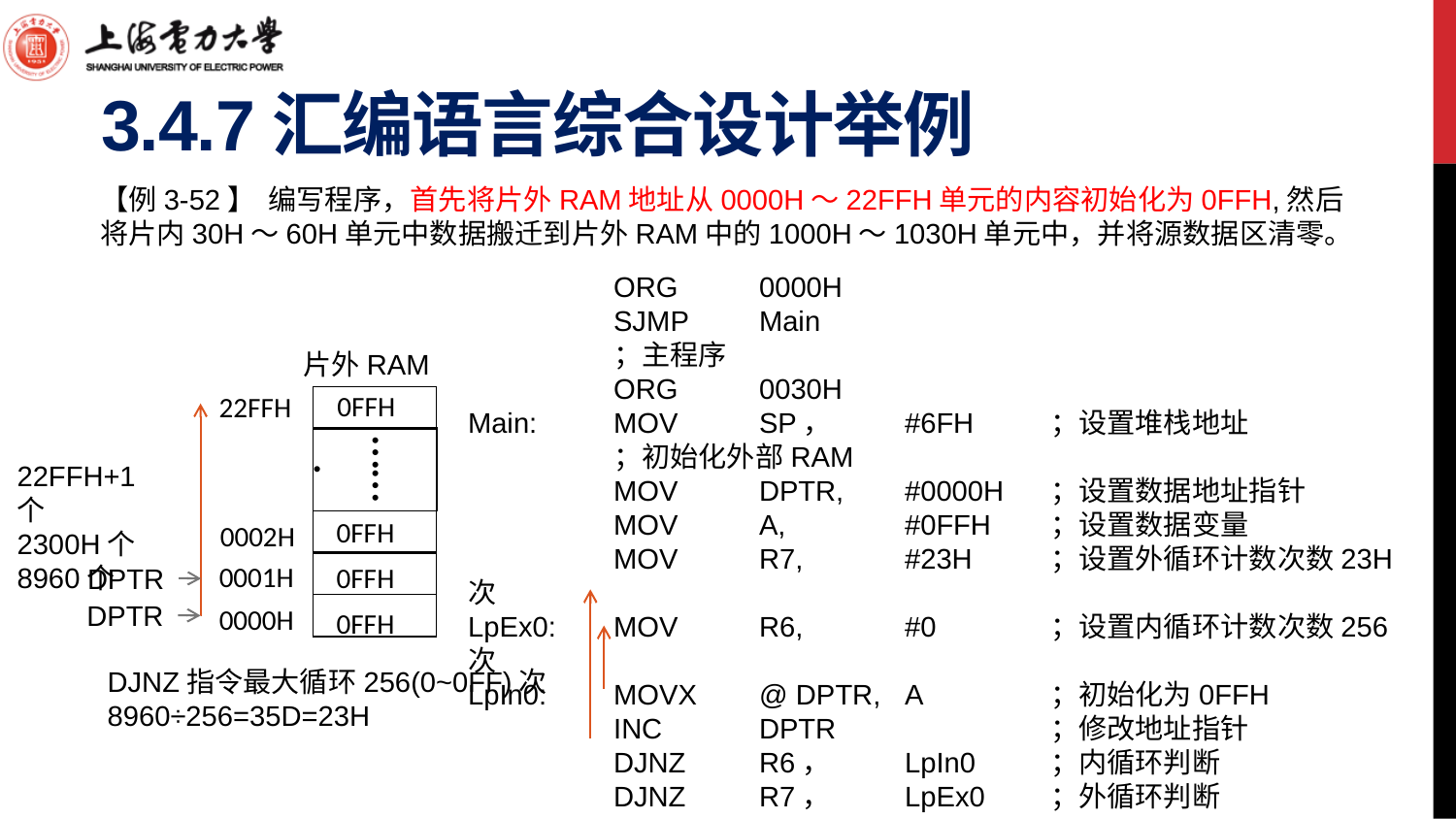

# 3.4.7汇编语言综合设计举例
【例3-52】  编写程序，首先将片外RAM地址从0000H～22FFH单元的内容初始化为0FFH,然后将片内30H～60H单元中数据搬迁到片外RAM中的1000H～1030H单元中，并将源数据区清零。
	ORG	0000H
	SJMP	Main
	；主程序
	ORG	0030H
Main:	MOV	SP，	#6FH	；设置堆栈地址
	；初始化外部RAM
	MOV	DPTR,	#0000H	；设置数据地址指针
	MOV	A,	#0FFH	；设置数据变量
	MOV 	R7,	#23H	；设置外循环计数次数23H次
LpEx0:	MOV 	R6,	#0	；设置内循环计数次数256次
LpIn0:	MOVX	@ DPTR,	A	；初始化为0FFH
	INC	DPTR		；修改地址指针
	DJNZ	R6，	LpIn0	；内循环判断
	DJNZ	R7，	LpEx0	；外循环判断
片外RAM
0FFH
22FFH

…….
22FFH+1个
2300H个
8960个

0FFH
0002H

0001H

0FFH
DPTR
DPTR
0000H

0FFH
DJNZ指令最大循环256(0~0FF)次
8960÷256=35D=23H